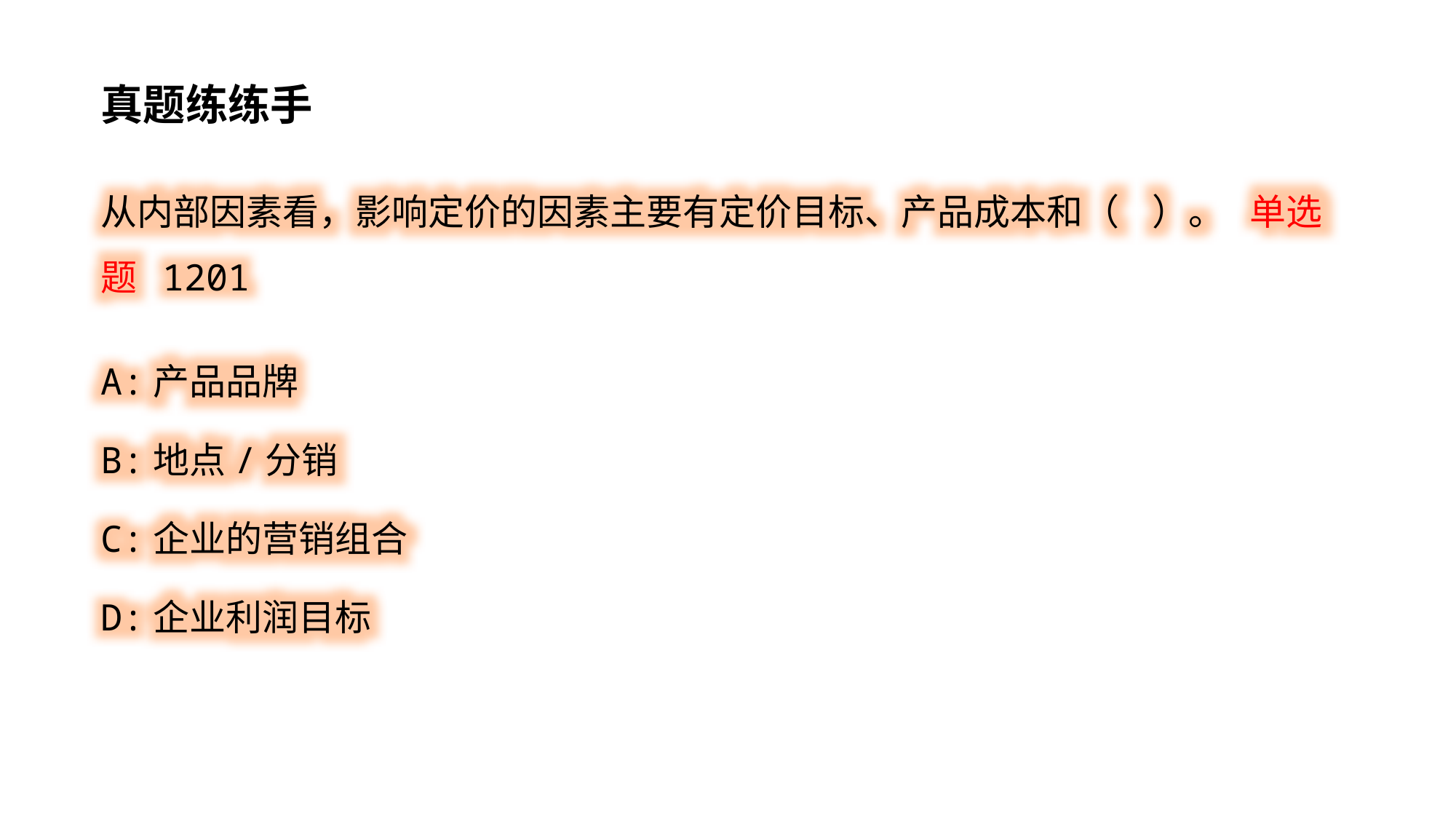

真题练练手
从内部因素看，影响定价的因素主要有定价目标、产品成本和（    ）。   单选题  1201

A:产品品牌

B:地点/分销

C:企业的营销组合

D:企业利润目标